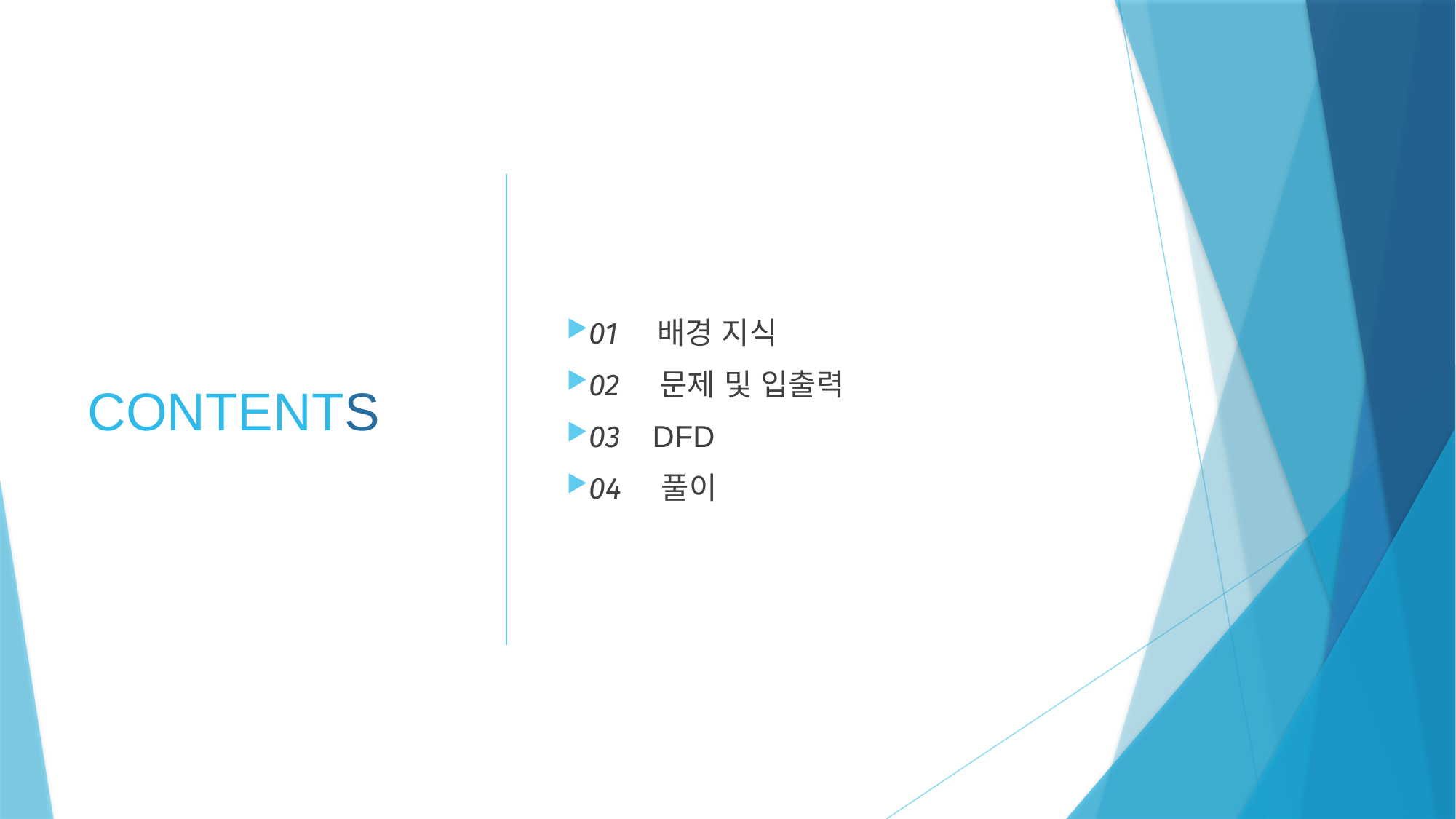

CONTENTS
01    배경 지식
02    문제 및 입출력
03    DFD
04    풀이